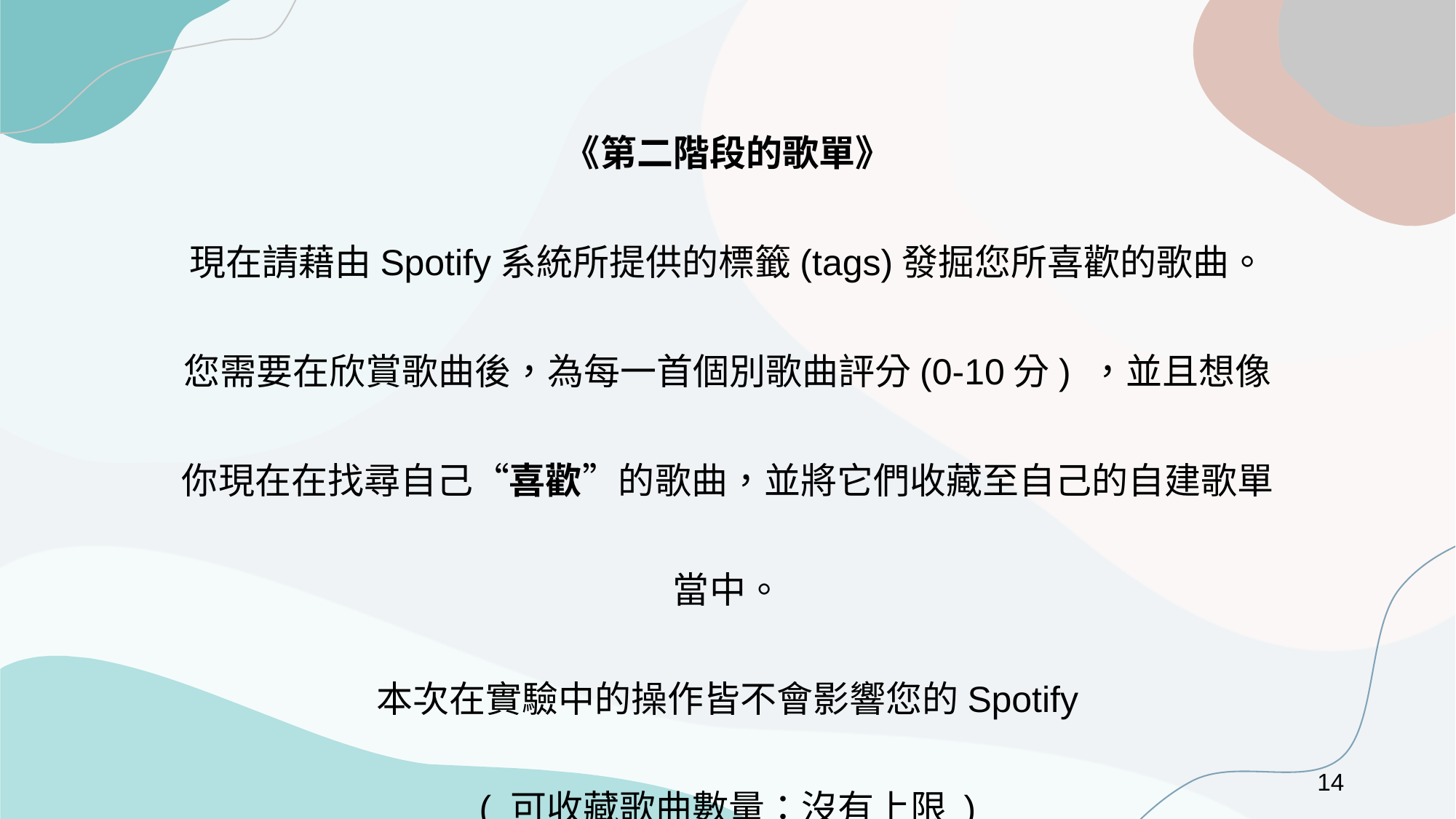

《第二階段的歌單》
現在請藉由Spotify系統所提供的標籤(tags)發掘您所喜歡的歌曲。
您需要在欣賞歌曲後，為每一首個別歌曲評分(0-10分) ，並且想像你現在在找尋自己“喜歡”的歌曲，並將它們收藏至自己的自建歌單當中。
本次在實驗中的操作皆不會影響您的Spotify
( 可收藏歌曲數量：沒有上限 )
14